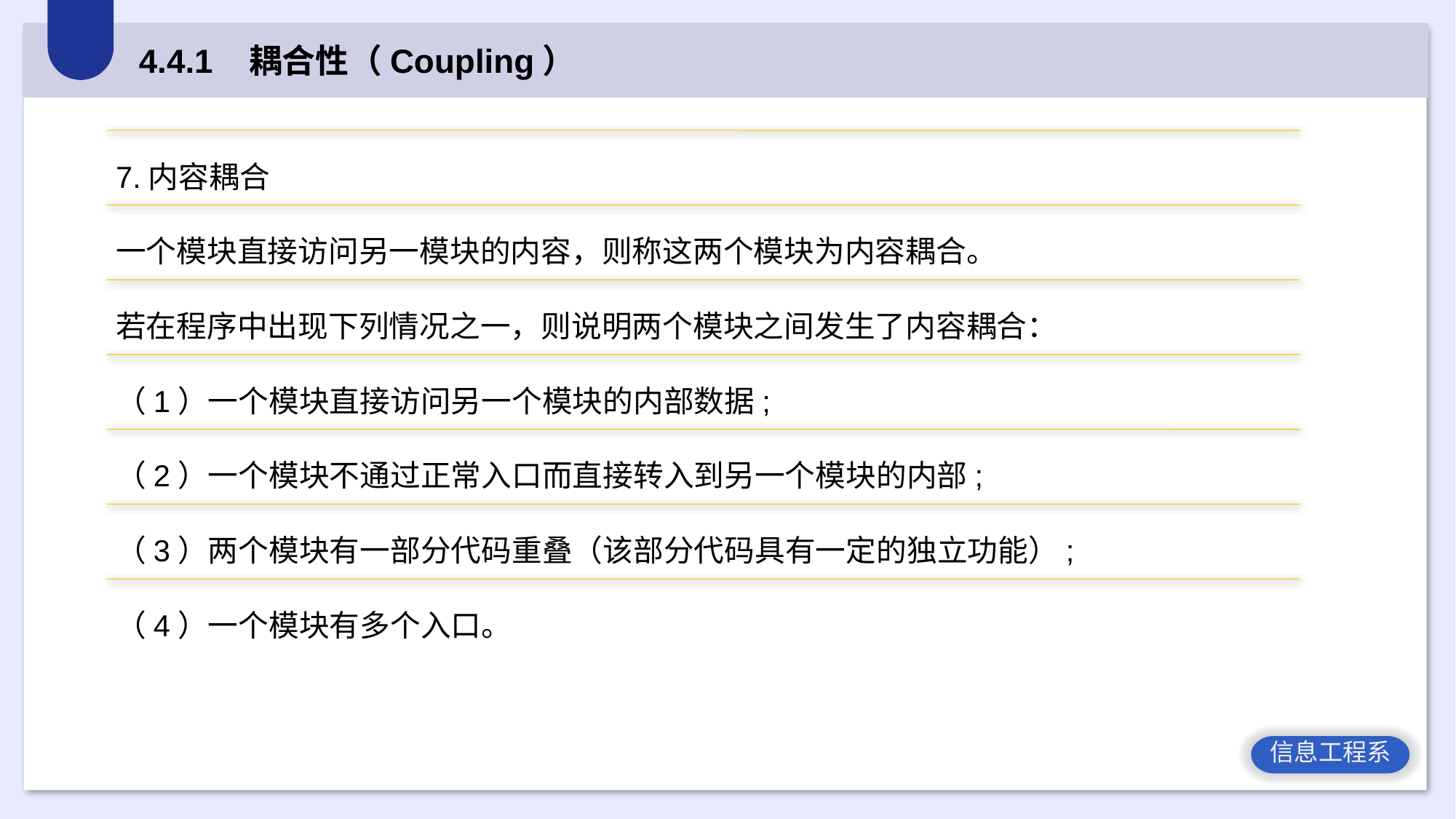

4.4.1   耦合性（Coupling）

7.内容耦合

一个模块直接访问另一模块的内容，则称这两个模块为内容耦合。

若在程序中出现下列情况之一，则说明两个模块之间发生了内容耦合：

（1）一个模块直接访问另一个模块的内部数据;

（2）一个模块不通过正常入口而直接转入到另一个模块的内部;

（3）两个模块有一部分代码重叠（该部分代码具有一定的独立功能）;

（4）一个模块有多个入口。